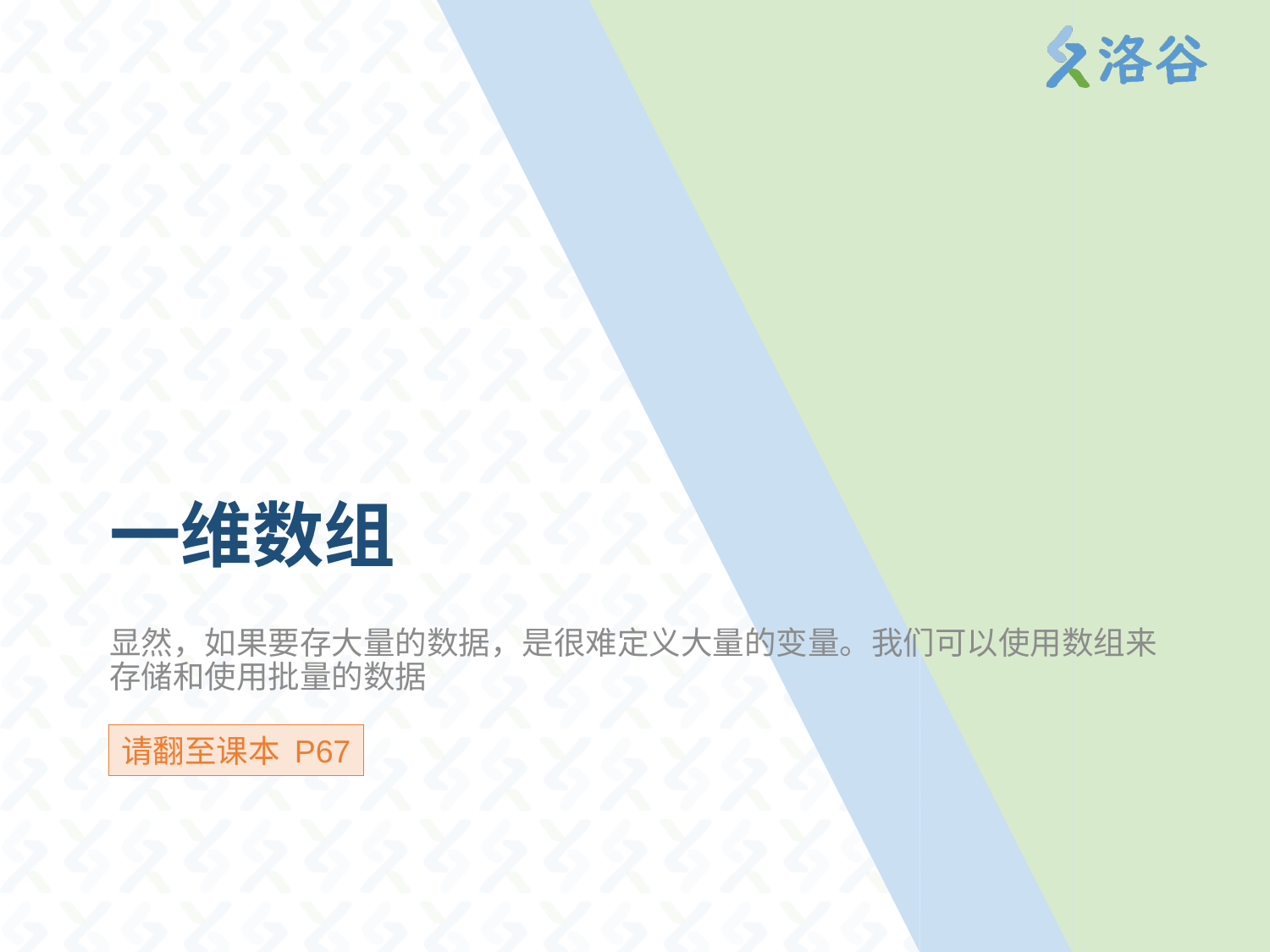

# 一维数组
显然，如果要存大量的数据，是很难定义大量的变量。我们可以使用数组来存储和使用批量的数据
请翻至课本 P67